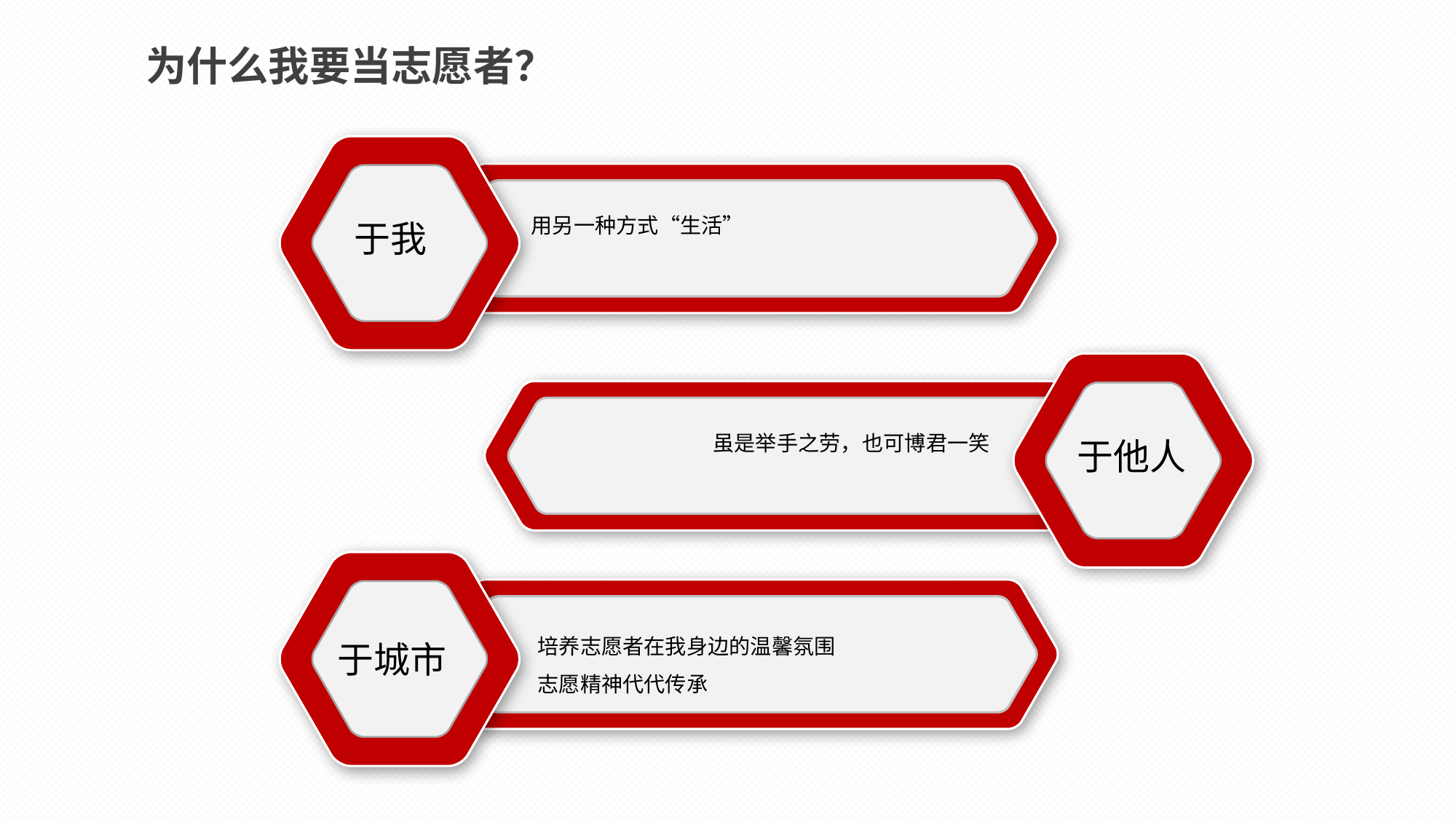

为什么我要当志愿者？

用另一种方式“生活”
于我

虽是举手之劳，也可博君一笑
于他人

培养志愿者在我身边的温馨氛围
志愿精神代代传承
于城市